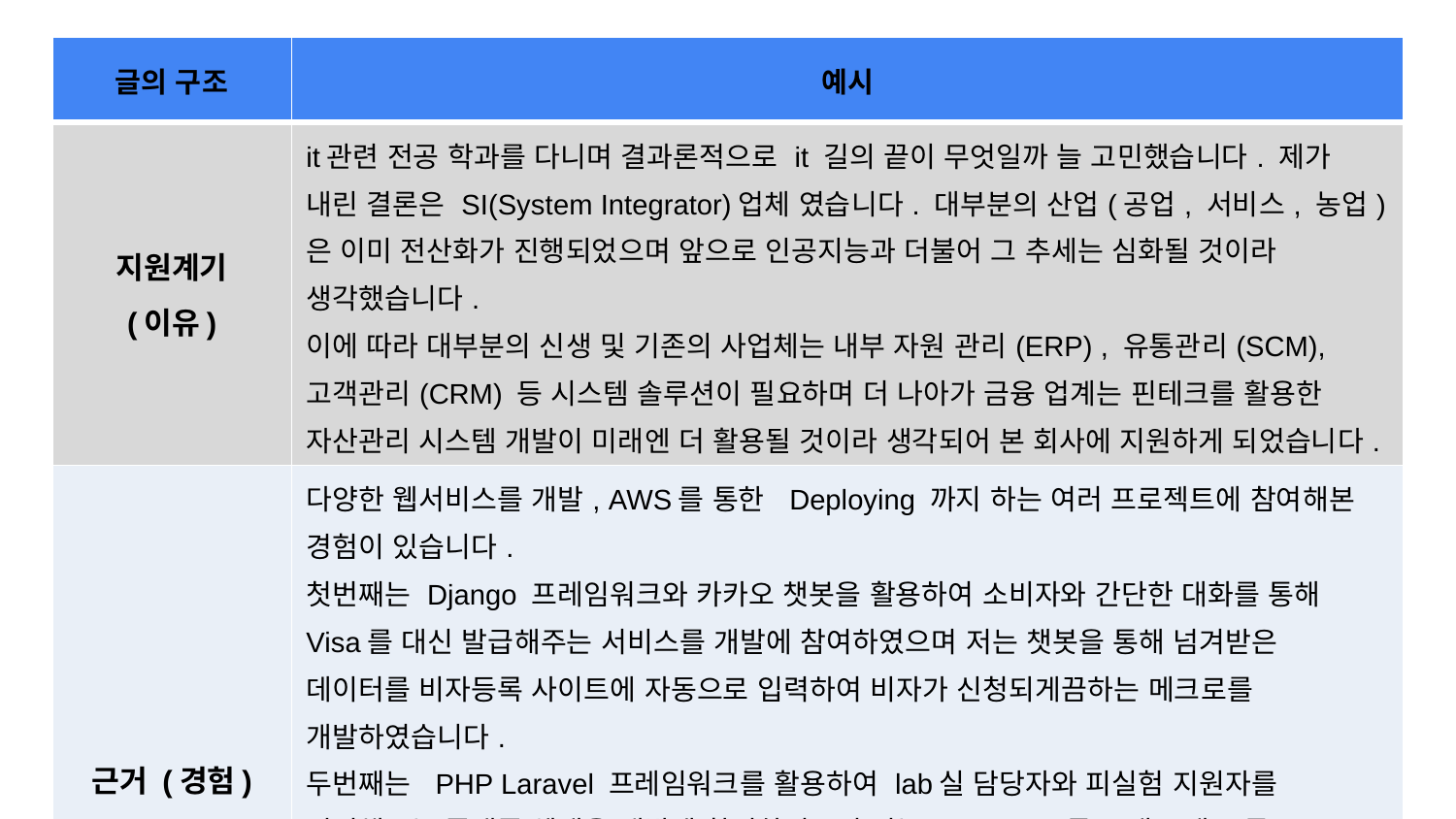

| 글의 구조 | 예시 |
| --- | --- |
| 지원계기 (이유) | it관련 전공 학과를 다니며 결과론적으로 it 길의 끝이 무엇일까 늘 고민했습니다. 제가 내린 결론은 SI(System Integrator)업체 였습니다. 대부분의 산업(공업, 서비스, 농업)은 이미 전산화가 진행되었으며 앞으로 인공지능과 더불어 그 추세는 심화될 것이라 생각했습니다. 이에 따라 대부분의 신생 및 기존의 사업체는 내부 자원 관리(ERP) , 유통관리(SCM), 고객관리(CRM) 등 시스템 솔루션이 필요하며 더 나아가 금융 업계는 핀테크를 활용한 자산관리 시스템 개발이 미래엔 더 활용될 것이라 생각되어 본 회사에 지원하게 되었습니다. |
| 근거 (경험) | 다양한 웹서비스를 개발, AWS를 통한 Deploying 까지 하는 여러 프로젝트에 참여해본 경험이 있습니다. 첫번째는 Django 프레임워크와 카카오 챗봇을 활용하여 소비자와 간단한 대화를 통해 Visa를 대신 발급해주는 서비스를 개발에 참여하였으며 저는 챗봇을 통해 넘겨받은 데이터를 비자등록 사이트에 자동으로 입력하여 비자가 신청되게끔하는 메크로를 개발하였습니다. 두번째는 PHP Laravel 프레임워크를 활용하여 lab실 담당자와 피실험 지원자를 연결해주는 플랫폼 웹앱을 개발에 참여하였으며 저는 AWS Ec2를 구매, 백 프론트 개발과정에 사용한 여러 환경을 설치하여 깃허브를 통해 받은 코드를 서버에 deploy하여 최종적으로 오류없이 실행되게 하는 역할을 맡았습니다. 마지막으로 현재 Spring프레임워크와 네이버 클로버 geocoding api를 활용한 운동루트 추천 웹앱 서비스 개발에 참여하였으며 저는 MVC 구조 설계 및 프론트엔드 개발 작업을 진행중입니다. |
| 포부 | 미래에 효용 가치가 높은 웹서비스 제가 직접 설계 및 개발하는 과정에 참여하여 이 분야에 대한 전문가가 되고 싶습니다. |